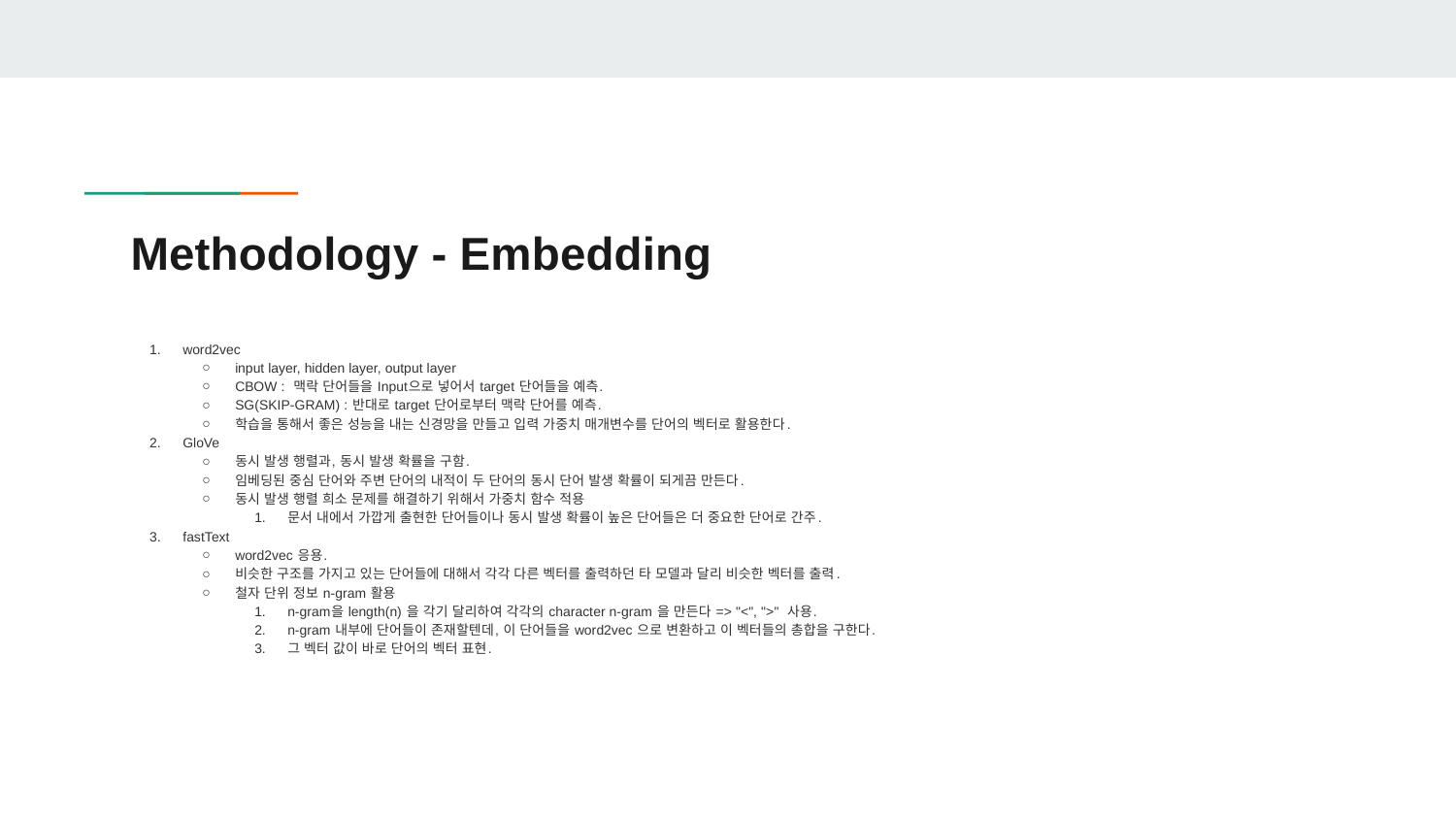

# Methodology - Embedding

word2vec
input layer, hidden layer, output layer
CBOW :  맥락 단어들을 Input으로 넣어서 target 단어들을 예측.
SG(SKIP-GRAM) : 반대로 target 단어로부터 맥락 단어를 예측.
학습을 통해서 좋은 성능을 내는 신경망을 만들고 입력 가중치 매개변수를 단어의 벡터로 활용한다.
GloVe
동시 발생 행렬과, 동시 발생 확률을 구함.
임베딩된 중심 단어와 주변 단어의 내적이 두 단어의 동시 단어 발생 확률이 되게끔 만든다.
동시 발생 행렬 희소 문제를 해결하기 위해서 가중치 함수 적용
문서 내에서 가깝게 출현한 단어들이나 동시 발생 확률이 높은 단어들은 더 중요한 단어로 간주.
fastText
word2vec 응용.
비슷한 구조를 가지고 있는 단어들에 대해서 각각 다른 벡터를 출력하던 타 모델과 달리 비슷한 벡터를 출력.
철자 단위 정보 n-gram 활용
n-gram을 length(n) 을 각기 달리하여 각각의 character n-gram 을 만든다 => "<", ">"  사용.
n-gram 내부에 단어들이 존재할텐데, 이 단어들을 word2vec 으로 변환하고 이 벡터들의 총합을 구한다.
그 벡터 값이 바로 단어의 벡터 표현.